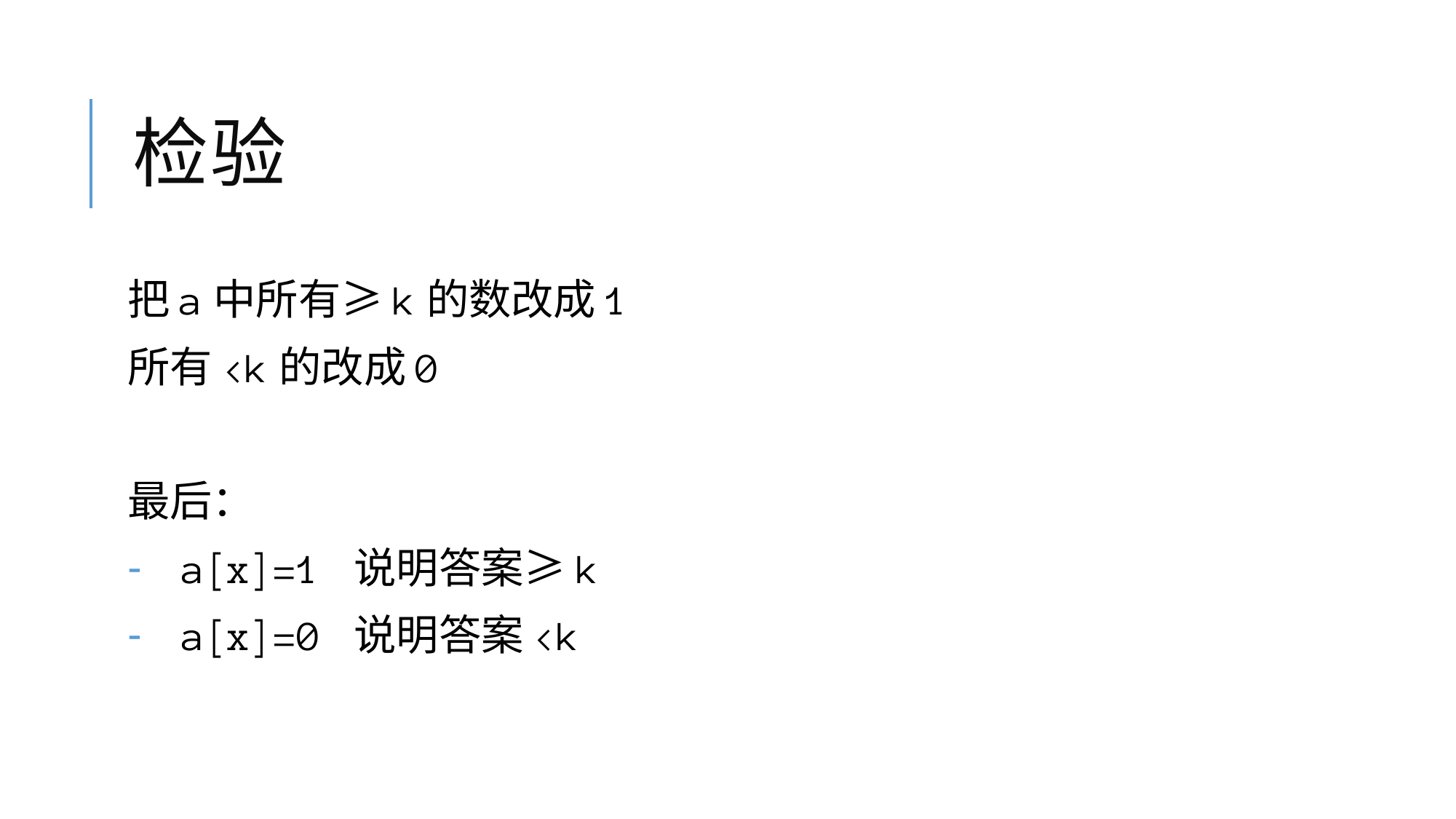

# 检验
把a中所有≥k的数改成1
所有<k的改成0

最后：
a[x]=1 说明答案≥k
a[x]=0 说明答案<k